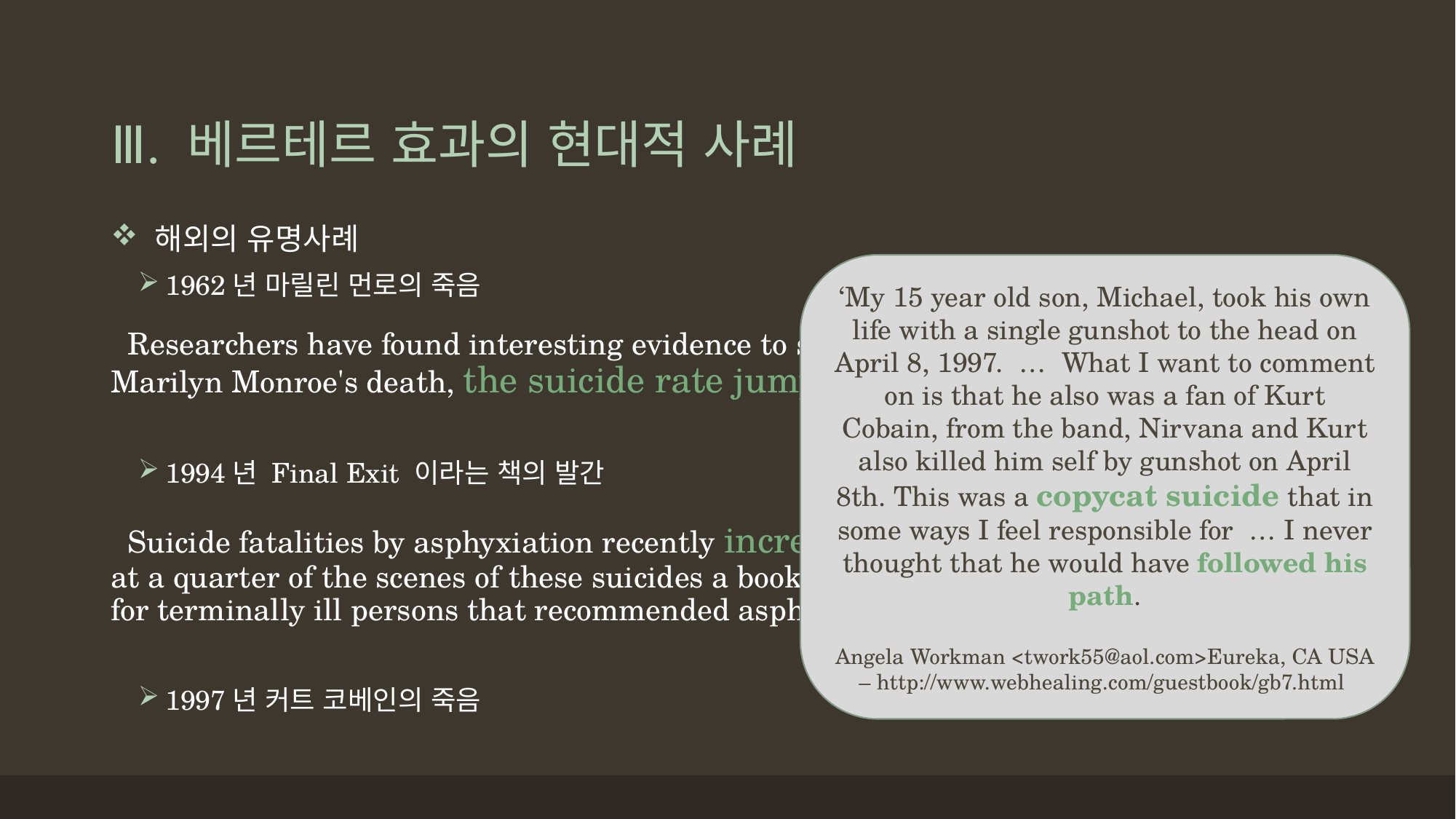

# Ⅲ. 베르테르 효과의 현대적 사례
 해외의 유명사례
1962년 마릴린 먼로의 죽음
  Researchers have found interesting evidence to support the Werther Effect. After Marilyn Monroe's death, the suicide rate jumped 12 percent.

1994년 Final Exit 이라는 책의 발간
  Suicide fatalities by asphyxiation recently increased by 313% in New York, and at a quarter of the scenes of these suicides a book was found called Final Exit, written for terminally ill persons that recommended asphyxiation as a suicide method

1997년 커트 코베인의 죽음

‘My 15 year old son, Michael, took his own life with a single gunshot to the head on April 8, 1997.  …  What I want to comment on is that he also was a fan of Kurt Cobain, from the band, Nirvana and Kurt also killed him self by gunshot on April 8th. This was a copycat suicide that in some ways I feel responsible for  … I never thought that he would have followed his path.

Angela Workman <twork55@aol.com>Eureka, CA USA – http://www.webhealing.com/guestbook/gb7.html